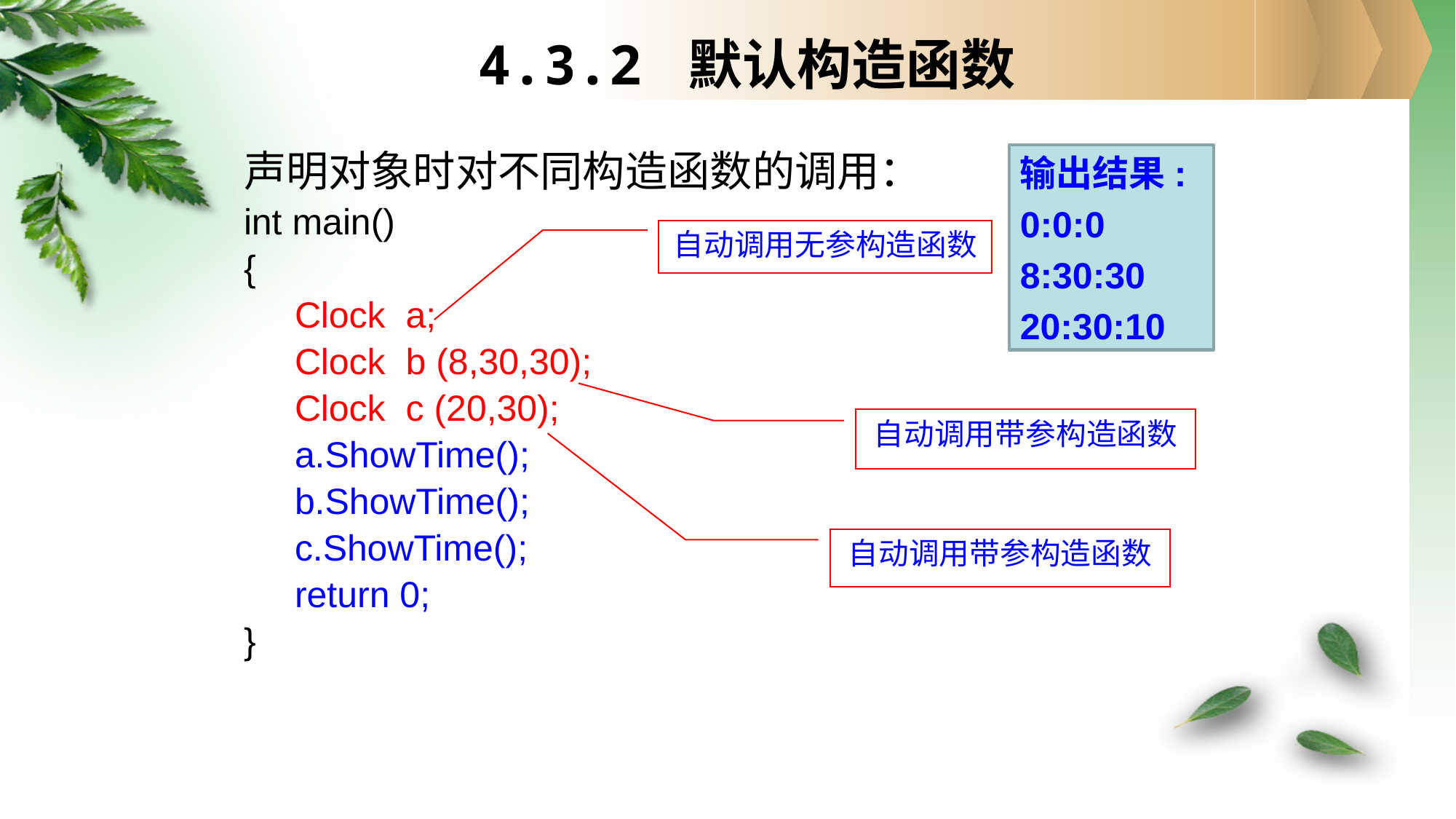

# 4.3.2 默认构造函数
声明对象时对不同构造函数的调用：
int main()
{
     Clock  a;
     Clock  b (8,30,30);
     Clock  c (20,30);
     a.ShowTime();
     b.ShowTime();
     c.ShowTime();
     return 0;
}

输出结果:
0:0:0
8:30:30
20:30:10

自动调用无参构造函数
自动调用带参构造函数
自动调用带参构造函数